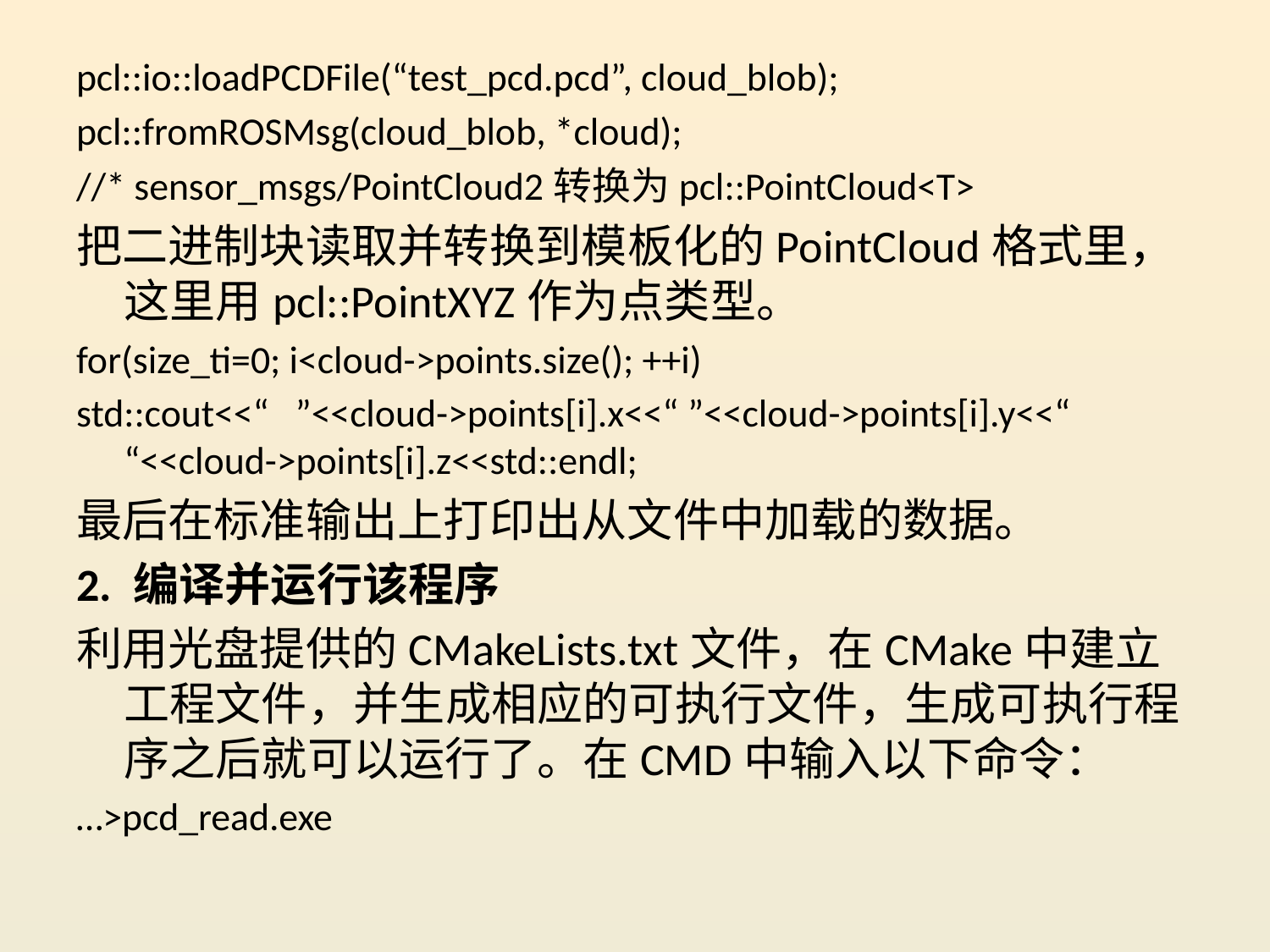

pcl::io::loadPCDFile(“test_pcd.pcd”, cloud_blob);
pcl::fromROSMsg(cloud_blob, *cloud);
//* sensor_msgs/PointCloud2转换为pcl::PointCloud<T>
把二进制块读取并转换到模板化的PointCloud格式里，这里用pcl::PointXYZ作为点类型。
for(size_ti=0; i<cloud->points.size(); ++i)
std::cout<<“   ”<<cloud->points[i].x<<“ ”<<cloud->points[i].y<<“ “<<cloud->points[i].z<<std::endl;
最后在标准输出上打印出从文件中加载的数据。
2. 编译并运行该程序
利用光盘提供的CMakeLists.txt文件，在CMake中建立工程文件，并生成相应的可执行文件，生成可执行程序之后就可以运行了。在CMD中输入以下命令：
…>pcd_read.exe